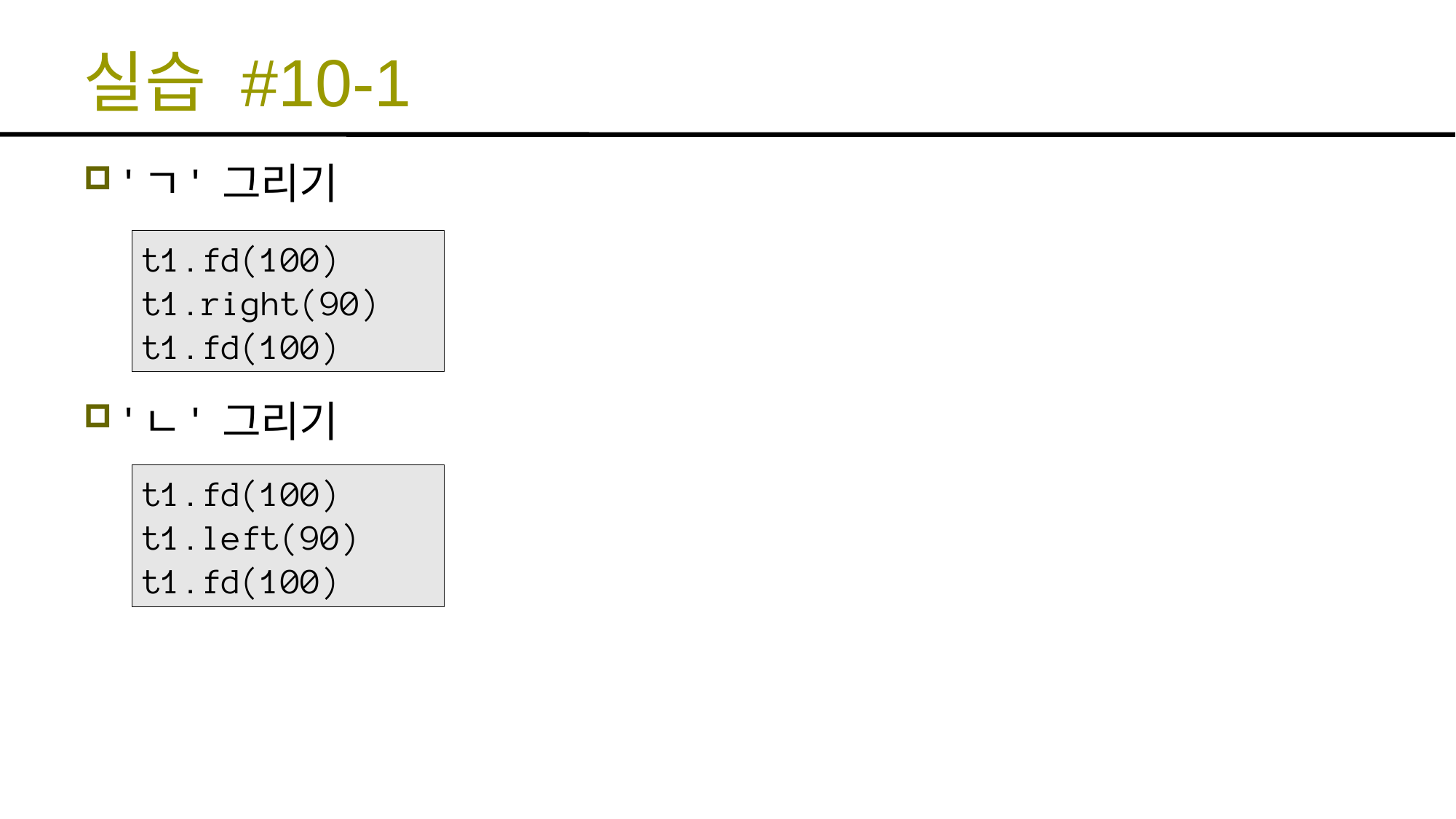

# 실습 #10-1
'ㄱ' 그리기

'ㄴ' 그리기
t1.fd(100)
t1.right(90)
t1.fd(100)
t1.fd(100)
t1.left(90)
t1.fd(100)